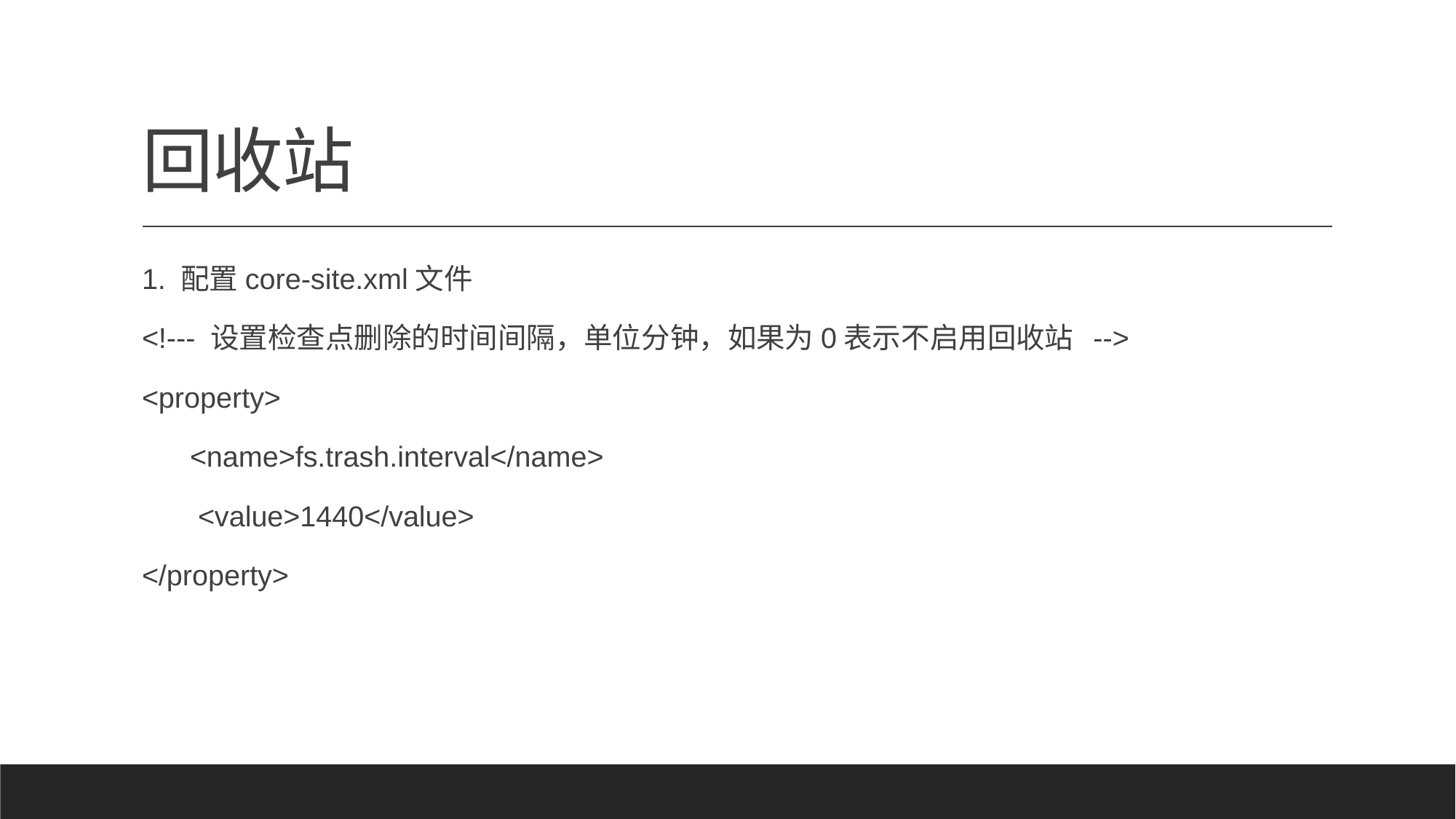

# 回收站
1. 配置core-site.xml文件
<!--- 设置检查点删除的时间间隔，单位分钟，如果为0表示不启用回收站  -->
<property>
      <name>fs.trash.interval</name>
       <value>1440</value>
</property>